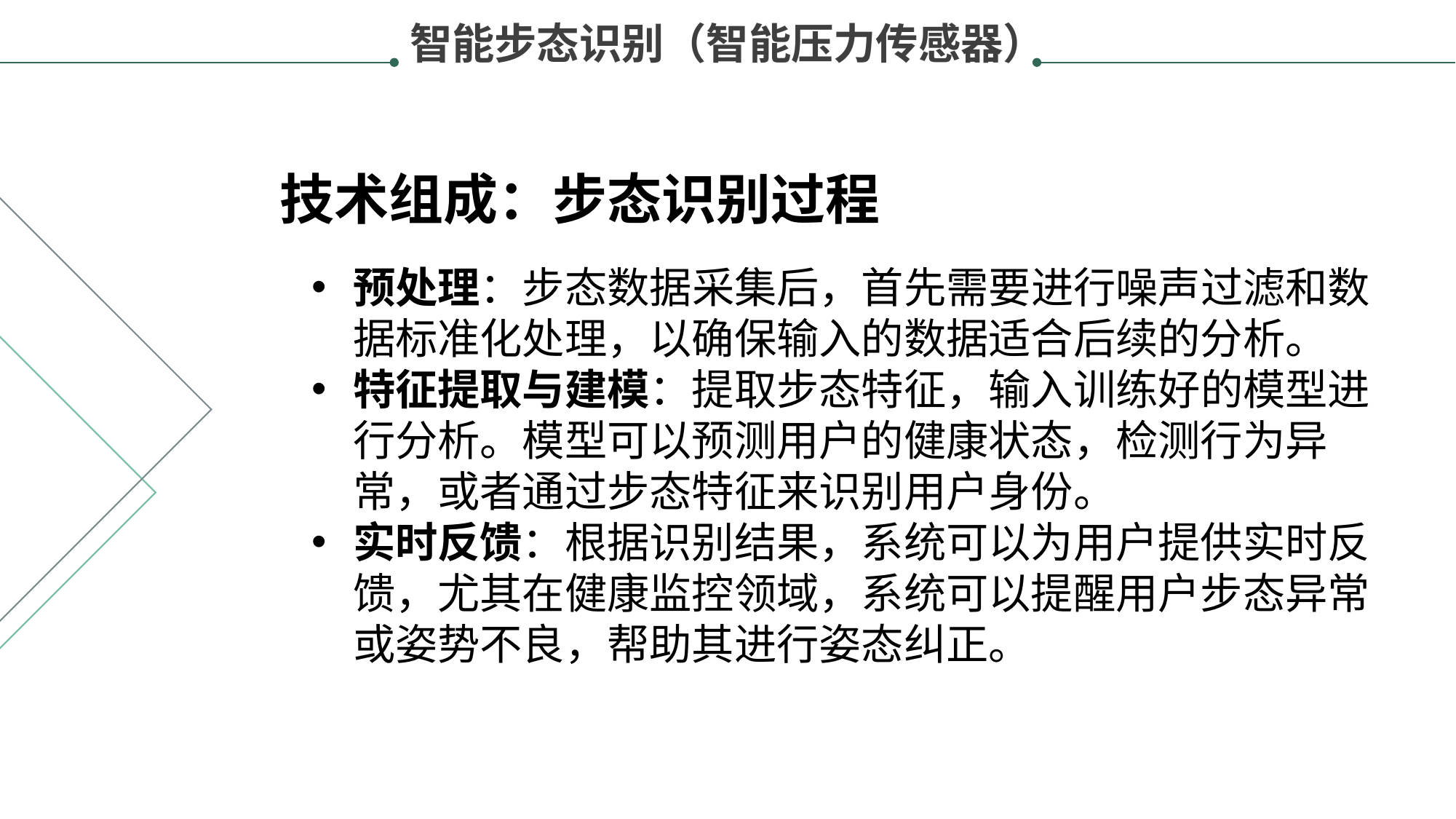

智能步态识别（智能压力传感器）
技术组成：步态识别过程

预处理：步态数据采集后，首先需要进行噪声过滤和数据标准化处理，以确保输入的数据适合后续的分析。
特征提取与建模：提取步态特征，输入训练好的模型进行分析。模型可以预测用户的健康状态，检测行为异常，或者通过步态特征来识别用户身份。
实时反馈：根据识别结果，系统可以为用户提供实时反馈，尤其在健康监控领域，系统可以提醒用户步态异常或姿势不良，帮助其进行姿态纠正。